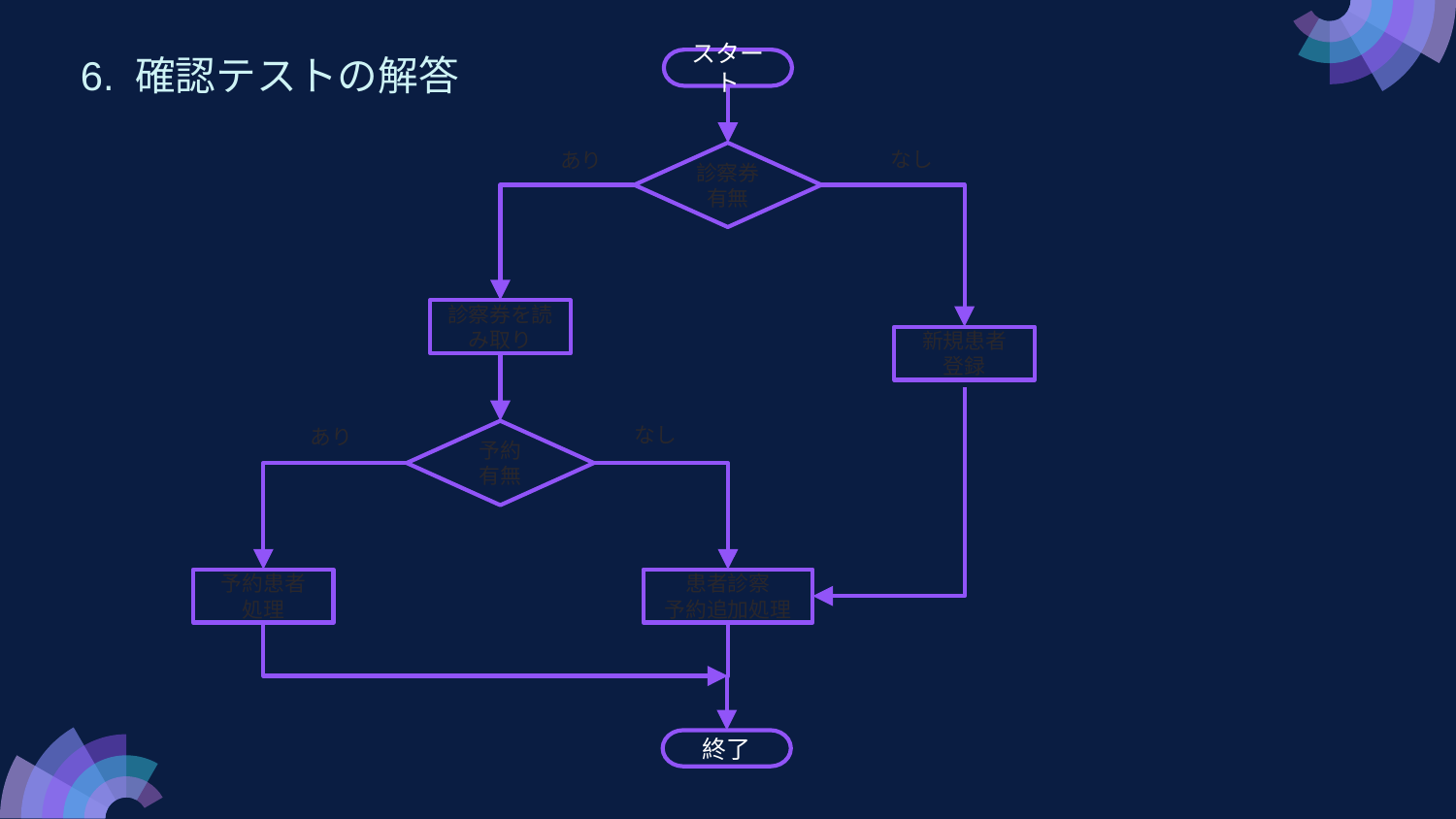

6. 確認テストの解答
スタート
なし
あり
診察券有無
診察券を読み取り
新規患者
登録
なし
あり
予約
有無
予約患者
処理
患者診察
予約追加処理
終了